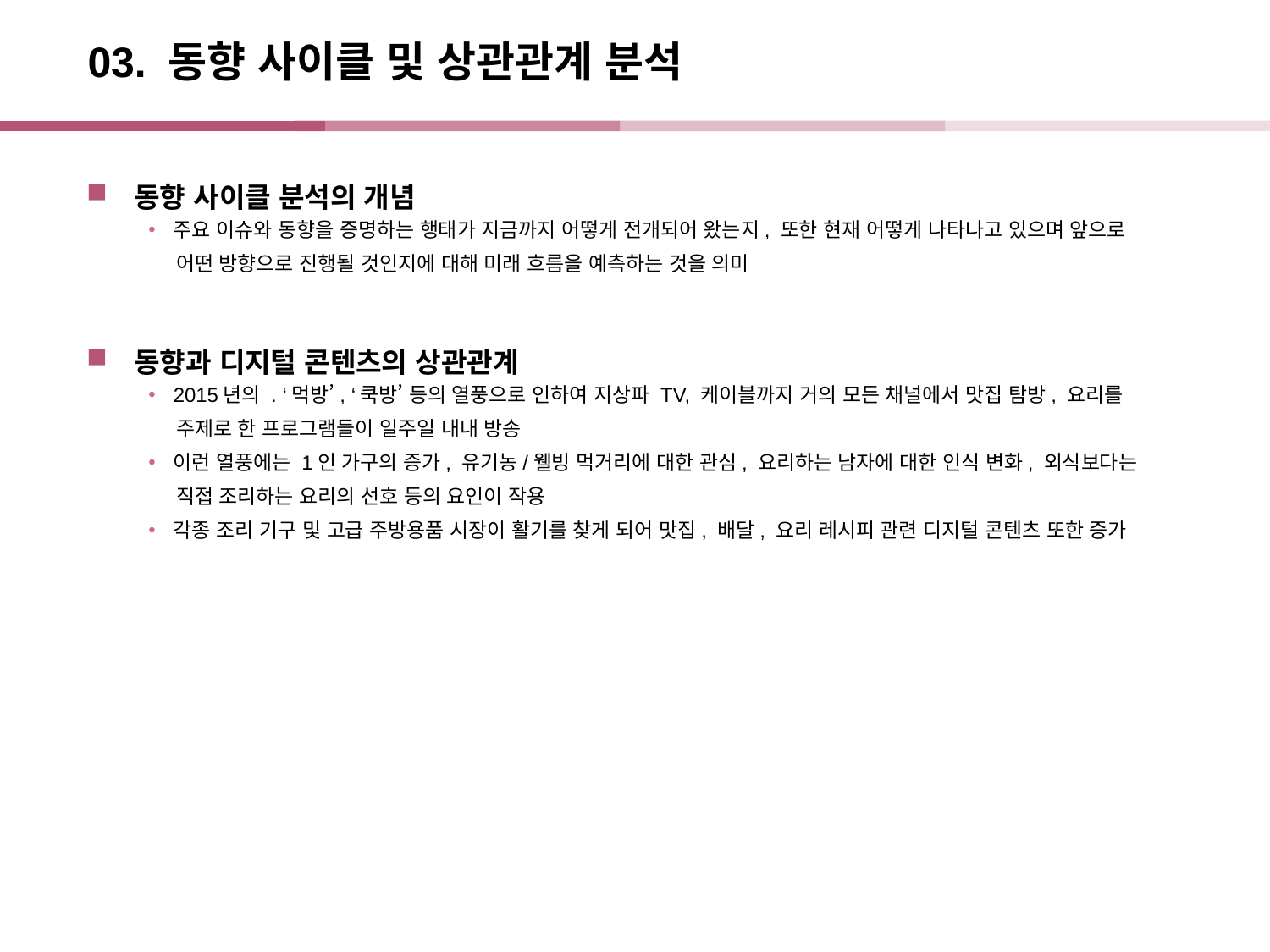

# 03. 동향 사이클 및 상관관계 분석
동향 사이클 분석의 개념
주요 이슈와 동향을 증명하는 행태가 지금까지 어떻게 전개되어 왔는지, 또한 현재 어떻게 나타나고 있으며 앞으로
    어떤 방향으로 진행될 것인지에 대해 미래 흐름을 예측하는 것을 의미

동향과 디지털 콘텐츠의 상관관계
2015년의 . ‘먹방’, ‘쿡방’ 등의 열풍으로 인하여 지상파 TV, 케이블까지 거의 모든 채널에서 맛집 탐방, 요리를
    주제로 한 프로그램들이 일주일 내내 방송
이런 열풍에는 1인 가구의 증가, 유기농/웰빙 먹거리에 대한 관심, 요리하는 남자에 대한 인식 변화, 외식보다는
    직접 조리하는 요리의 선호 등의 요인이 작용
각종 조리 기구 및 고급 주방용품 시장이 활기를 찾게 되어 맛집, 배달, 요리 레시피 관련 디지털 콘텐츠 또한 증가